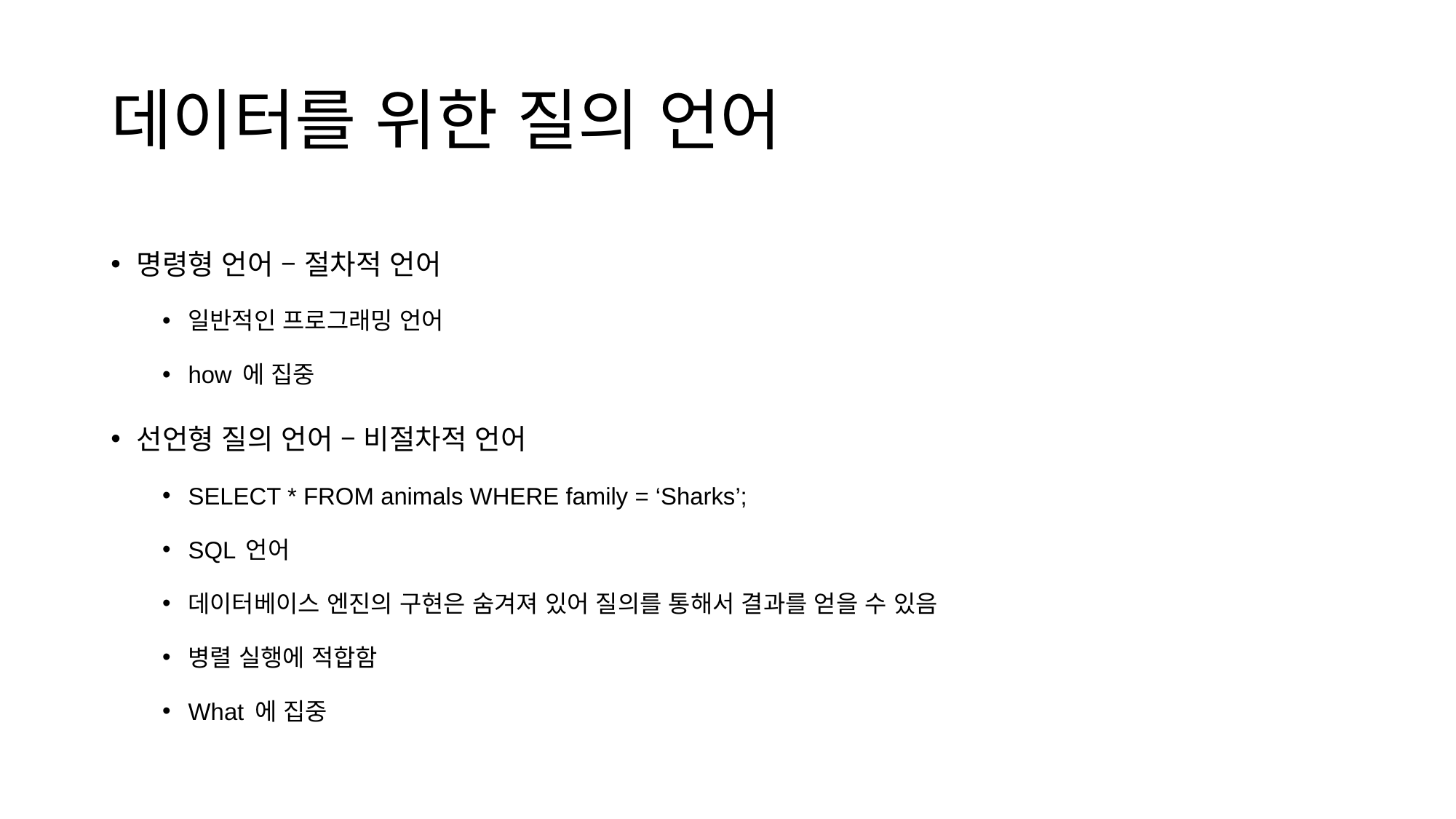

# 데이터를 위한 질의 언어
명령형 언어 – 절차적 언어
일반적인 프로그래밍 언어
how 에 집중
선언형 질의 언어 – 비절차적 언어
SELECT * FROM animals WHERE family = ‘Sharks’;
SQL 언어
데이터베이스 엔진의 구현은 숨겨져 있어 질의를 통해서 결과를 얻을 수 있음
병렬 실행에 적합함
What 에 집중